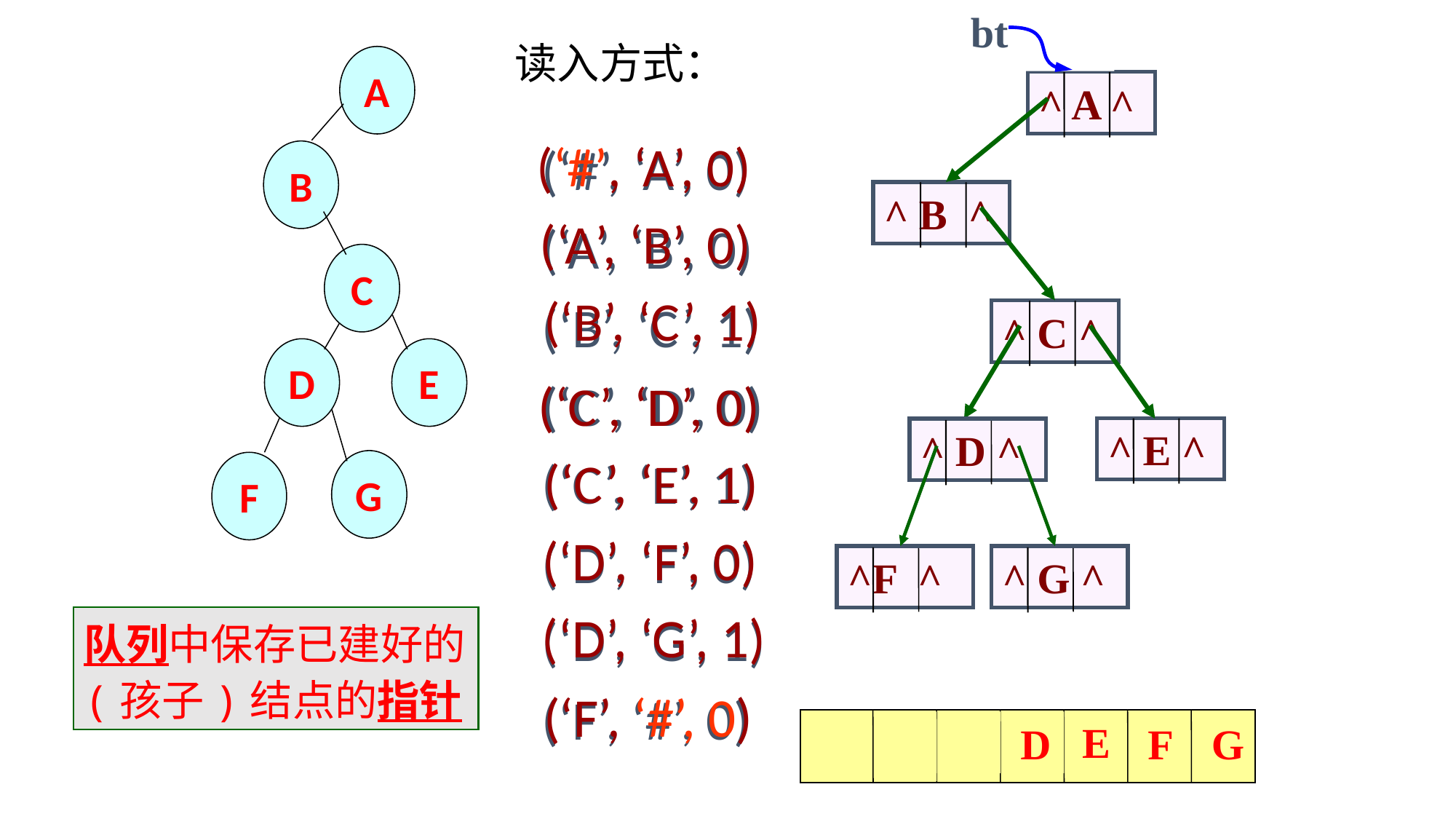

bt

bt=NULL
读入方式：
A

B

C

D
E

G
F
^ A ^

(‘#’, ‘A’, 0)
(‘A’, ‘B’, 0)
(‘B’, ‘C’, 1)
(‘C’, ‘D’, 0)
(‘C’, ‘E’, 1)
(‘D’, ‘F’, 0)
(‘D’, ‘G’, 1)
(‘F’, ‘#’, 0)
(‘#’, ‘A’, 0)
^ B  ^

(‘A’, ‘B’, 0)

(‘B’, ‘C’, 1)
^ C ^

(‘C’, ‘D’, 0)
^ E ^

^ D ^

(‘C’, ‘E’, 1)

(‘D’, ‘F’, 0)
^F  ^

^ G ^

(‘D’, ‘G’, 1)
队列中保存已建好的(孩子)结点的指针
(‘F’, ‘#’, 0)

A

E
B
C
D
F
G